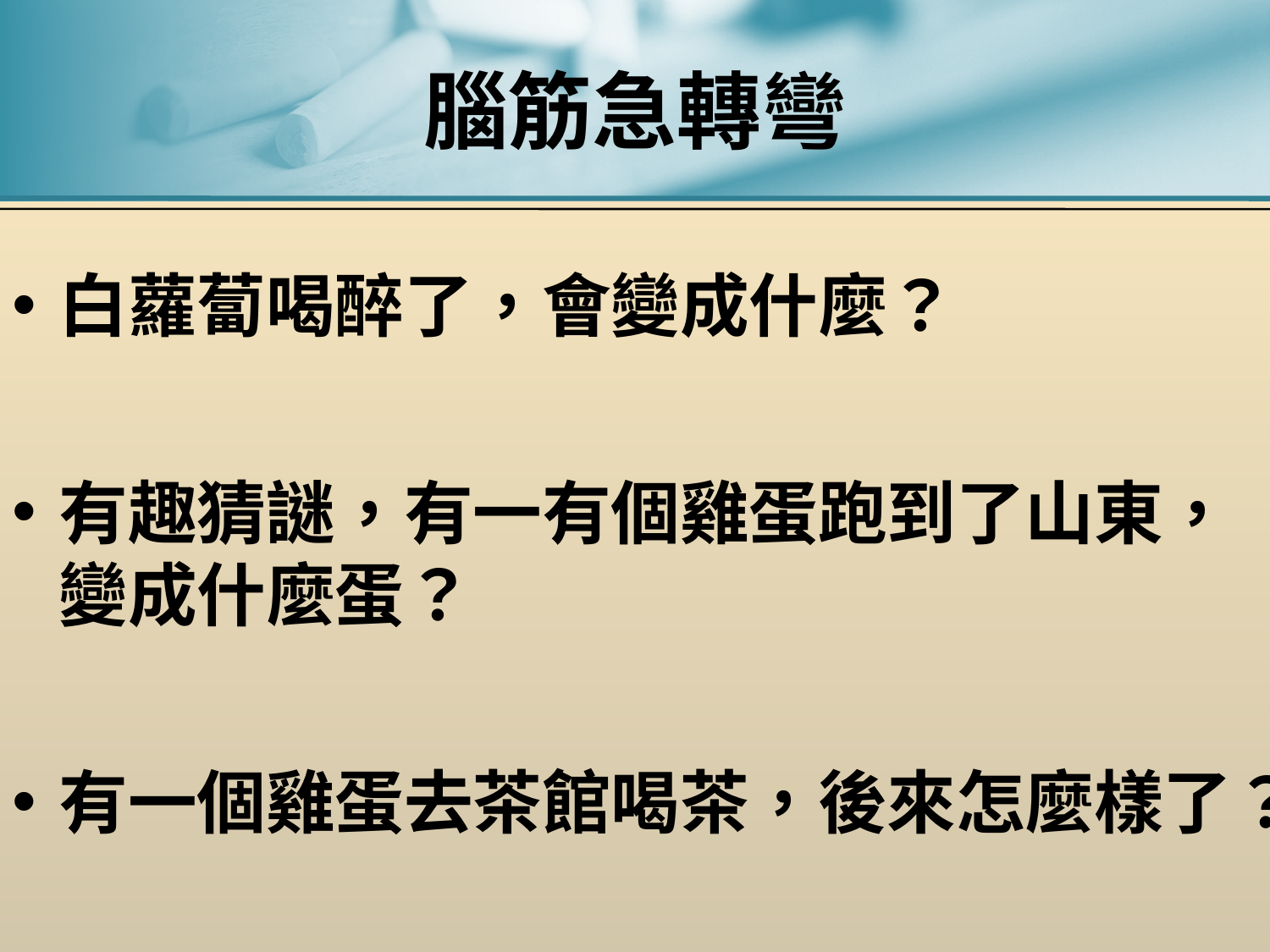

# 腦筋急轉彎
白蘿蔔喝醉了，會變成什麼？

有趣猜謎，有一有個雞蛋跑到了山東，變成什麼蛋？

有一個雞蛋去茶館喝茶，後來怎麼樣了？